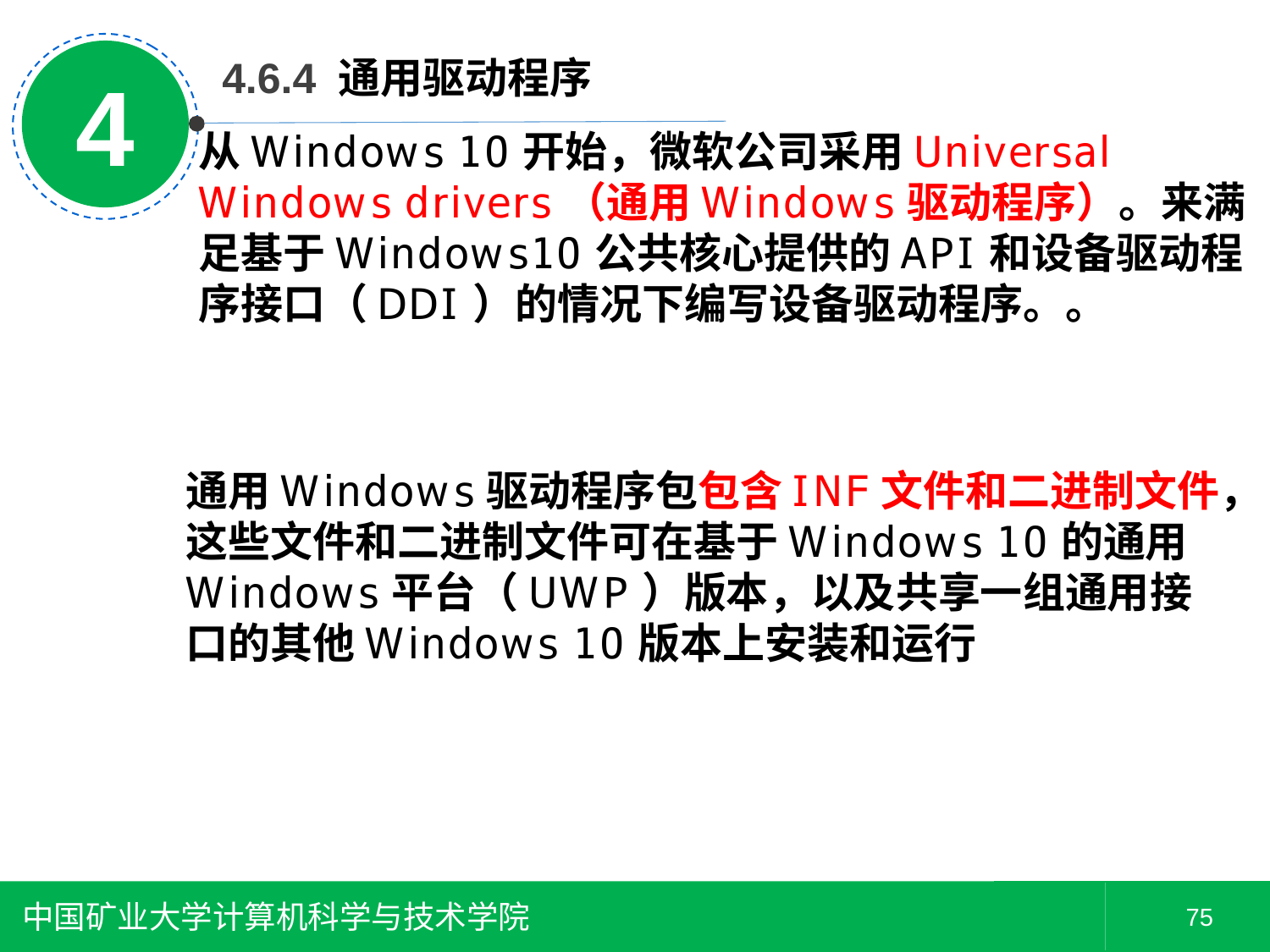

4
  4.6.4 通用驱动程序

从Windows 10开始，微软公司采用Universal Windows drivers（通用Windows驱动程序）。来满足基于Windows10公共核心提供的API和设备驱动程序接口（DDI）的情况下编写设备驱动程序。。
通用Windows驱动程序包包含INF文件和二进制文件，这些文件和二进制文件可在基于Windows 10的通用Windows平台（UWP）版本，以及共享一组通用接口的其他Windows 10版本上安装和运行